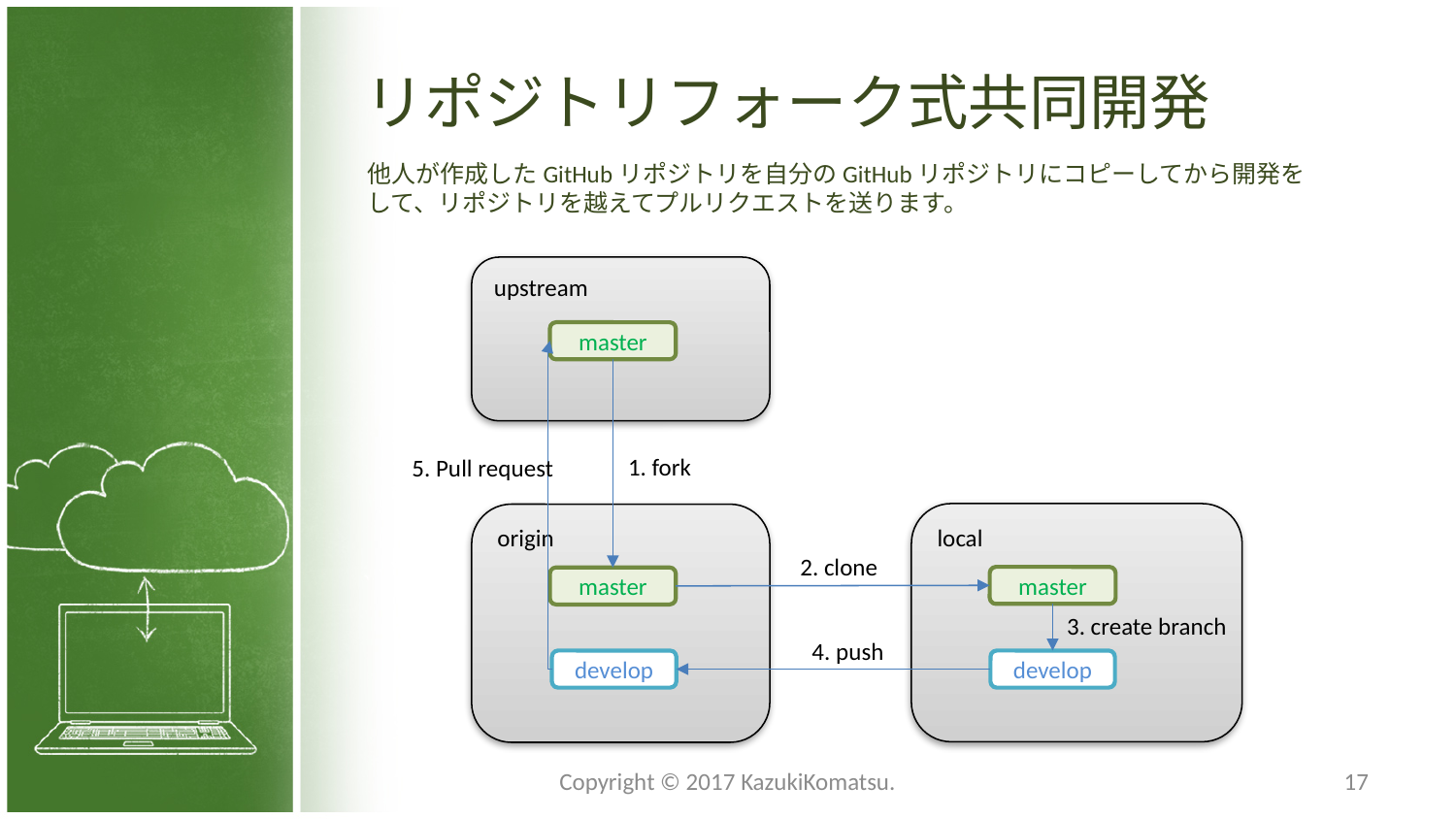

# リポジトリフォーク式共同開発
他人が作成したGitHubリポジトリを自分のGitHubリポジトリにコピーしてから開発をして、リポジトリを越えてプルリクエストを送ります。
upstream
master
1. fork
5. Pull request
local
origin
2. clone
master
master
3. create branch
4. push
develop
develop
Copyright © 2017 KazukiKomatsu.
17